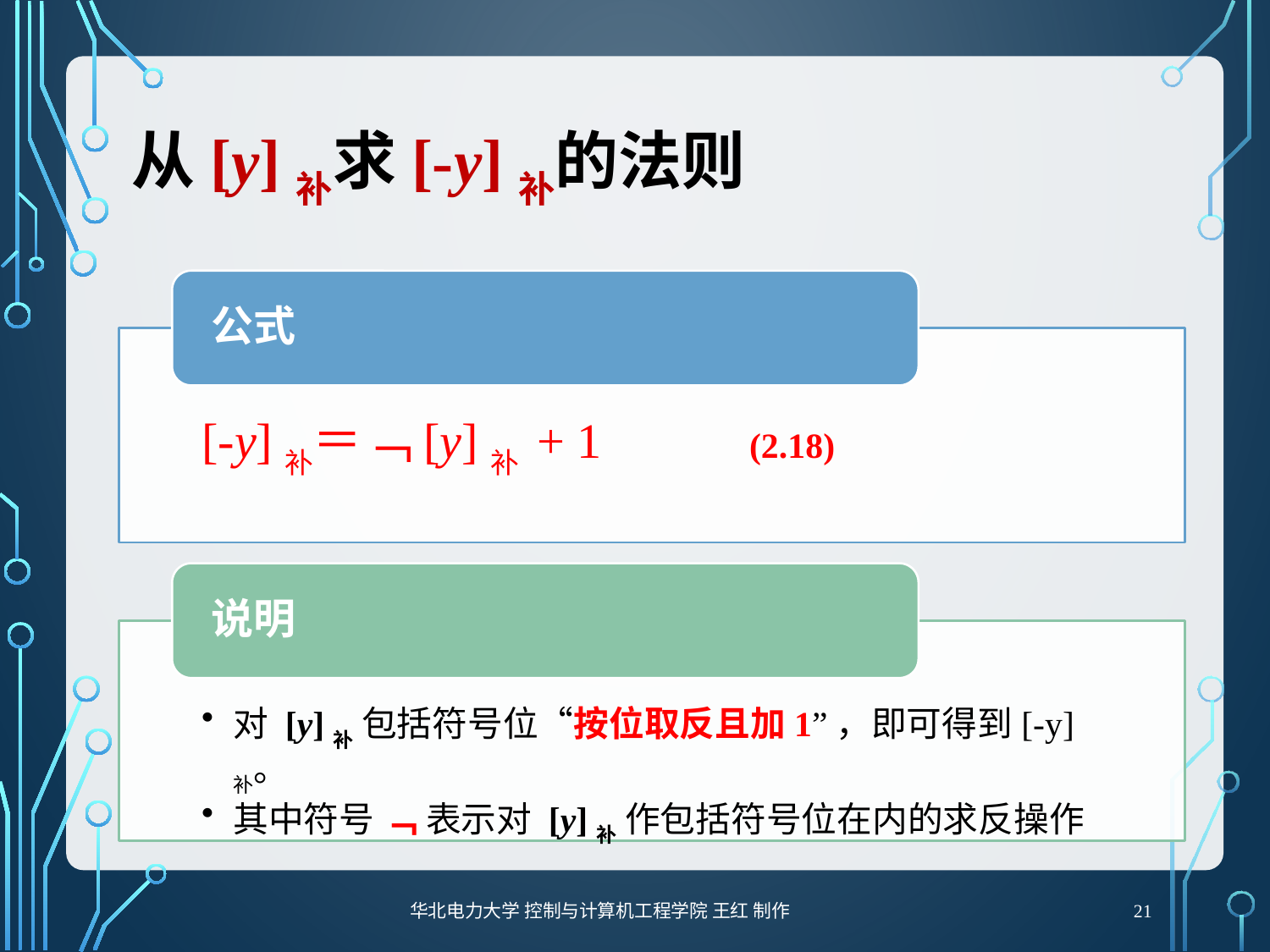

# 从[y]补求[-y]补的法则
[-y]补＝﹁[y]补 + 1		(2.18)

公式
对 [y]补 包括符号位“按位取反且加1”，即可得到[-y]补。
其中符号 ﹁ 表示对 [y]补 作包括符号位在内的求反操作
说明
21
华北电力大学 控制与计算机工程学院 王红 制作